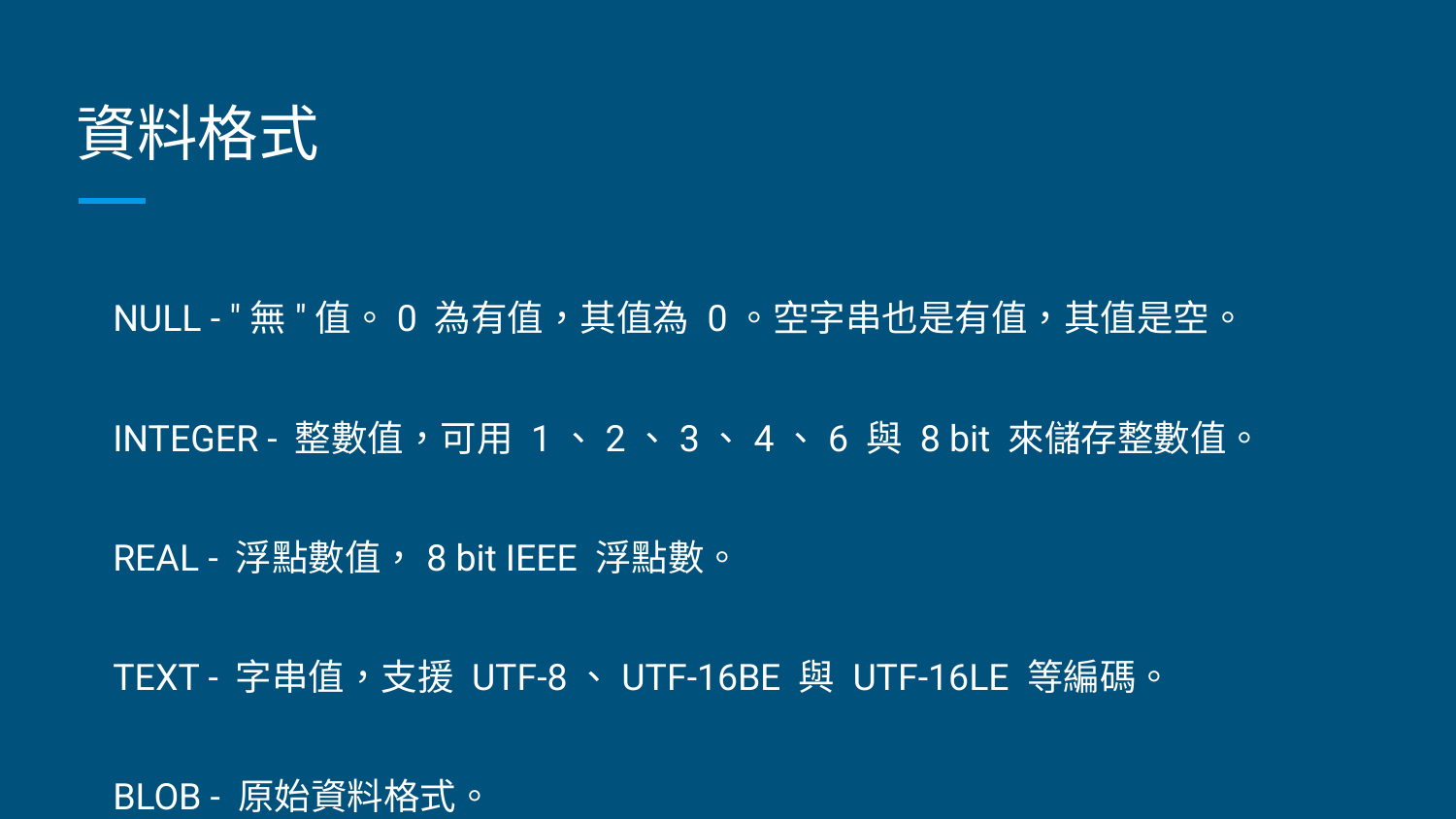

# 資料格式
NULL - "無"值。0 為有值，其值為 0。空字串也是有值，其值是空。
INTEGER - 整數值，可用 1、2、3、4、6 與 8 bit 來儲存整數值。
REAL - 浮點數值，8 bit IEEE 浮點數。
TEXT - 字串值，支援 UTF-8、UTF-16BE 與 UTF-16LE 等編碼。
BLOB - 原始資料格式。